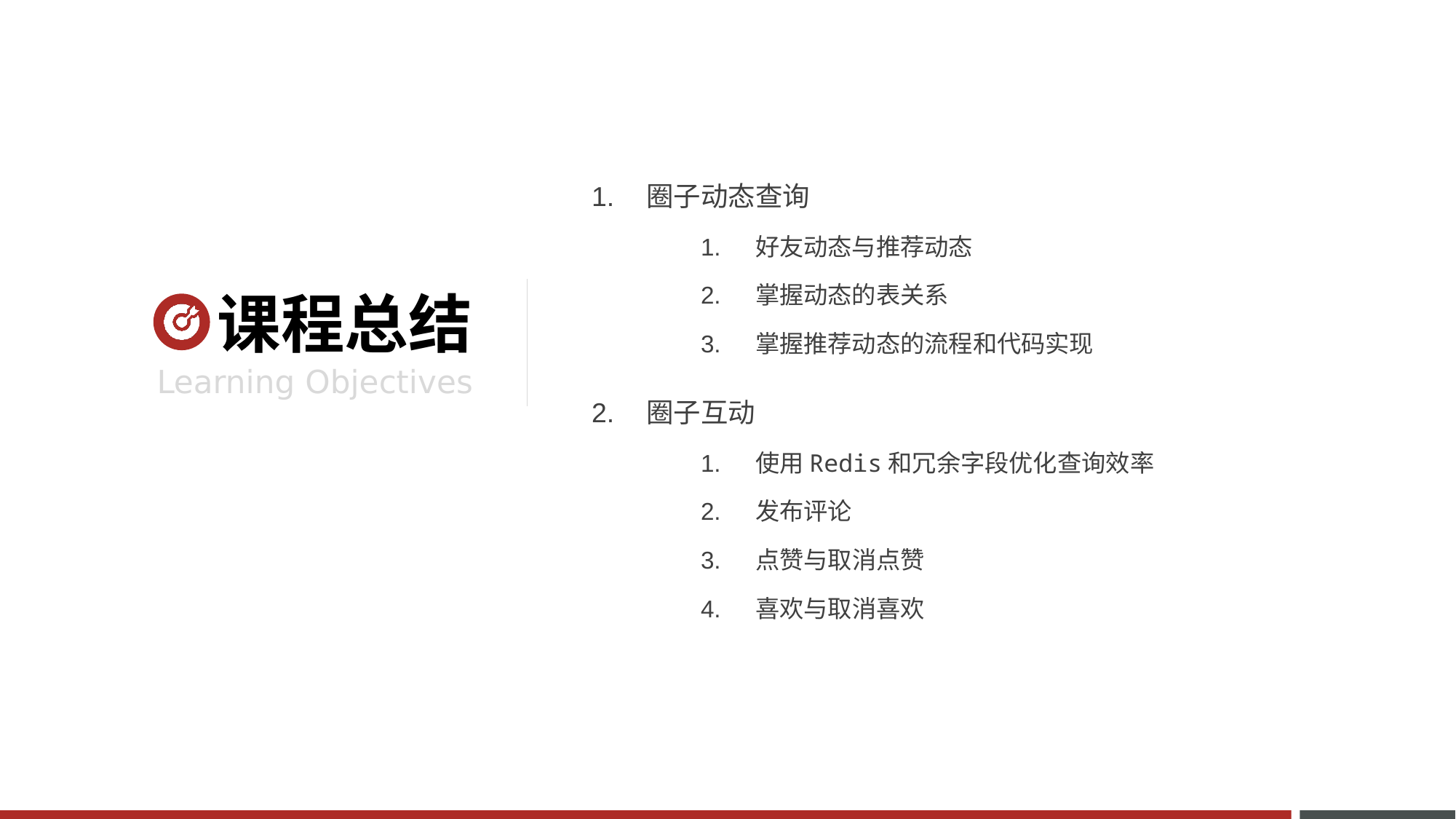

圈子动态查询
好友动态与推荐动态
掌握动态的表关系
掌握推荐动态的流程和代码实现
圈子互动
使用Redis和冗余字段优化查询效率
发布评论
点赞与取消点赞
喜欢与取消喜欢